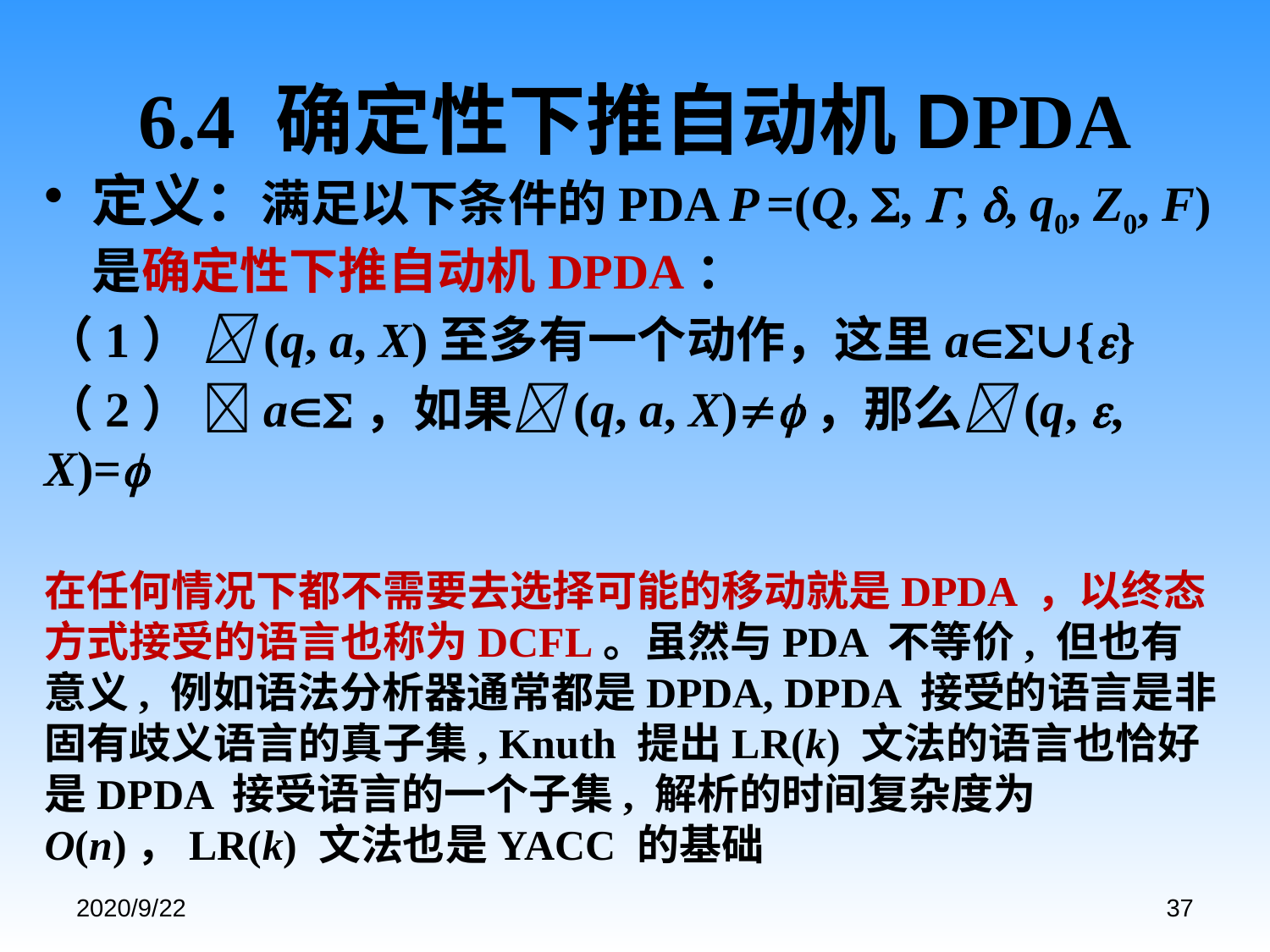

# 6.4 确定性下推自动机DPDA
定义：满足以下条件的PDA P =(Q, Σ, Γ, δ, q0, Z0, F)是确定性下推自动机DPDA：
（1） δ(q, a, X)至多有一个动作，这里a∈Σ∪{ε}
（2） ∀a∈Σ，如果δ(q, a, X)≠φ，那么δ(q, ε, X)=φ

在任何情况下都不需要去选择可能的移动就是DPDA ，以终态方式接受的语言也称为DCFL。虽然与PDA 不等价, 但也有意义, 例如语法分析器通常都是DPDA, DPDA 接受的语言是非固有歧义语言的真子集, Knuth 提出LR(k) 文法的语言也恰好是DPDA 接受语言的一个子集, 解析的时间复杂度为O(n)，LR(k) 文法也是YACC 的基础
2020/9/22
37